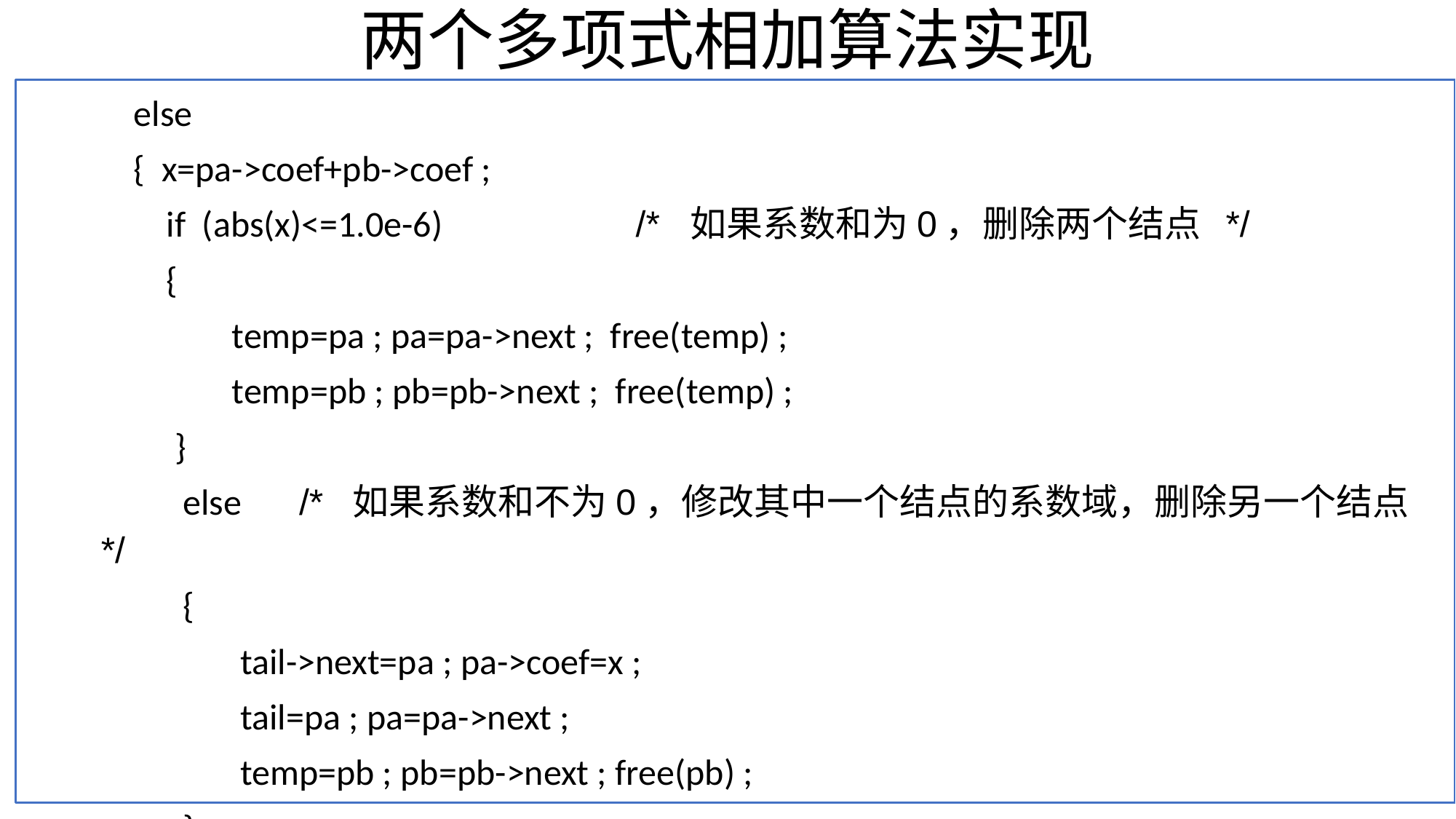

# 两个多项式相加算法实现
    else
    {  x=pa->coef+pb->coef ;
        if  (abs(x)<=1.0e-6)                   /*  如果系数和为0，删除两个结点  */
        {
                temp=pa ; pa=pa->next ;  free(temp) ;
                temp=pb ; pb=pb->next ;  free(temp) ;
         }
          else       /*  如果系数和不为0，修改其中一个结点的系数域，删除另一个结点  */
          {
                 tail->next=pa ; pa->coef=x ;
                 tail=pa ; pa=pa->next ;
                 temp=pb ; pb=pb->next ; free(pb) ;
          }

76